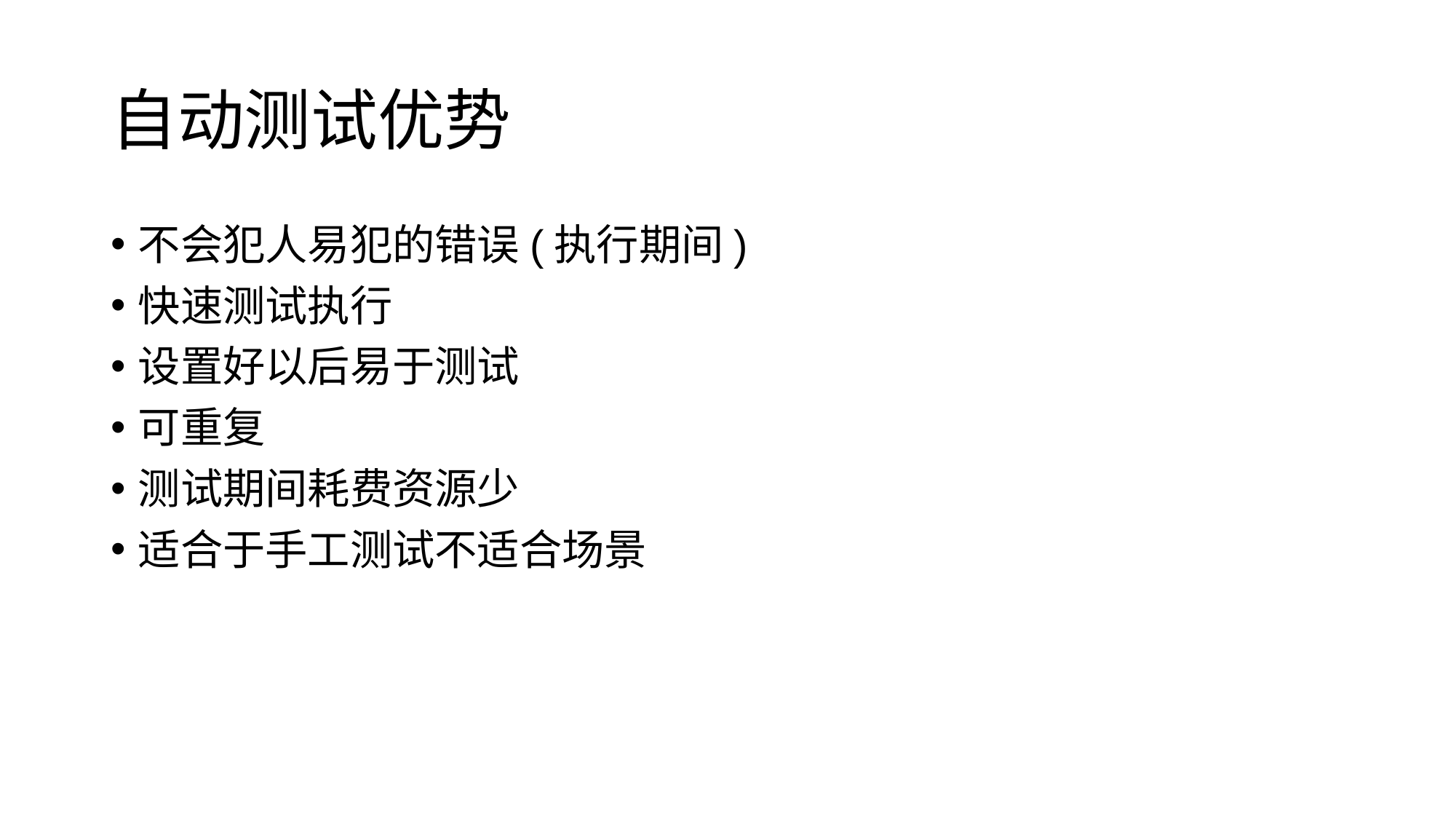

# 自动测试优势
不会犯人易犯的错误(执行期间)
快速测试执行
设置好以后易于测试
可重复
测试期间耗费资源少
适合于手工测试不适合场景